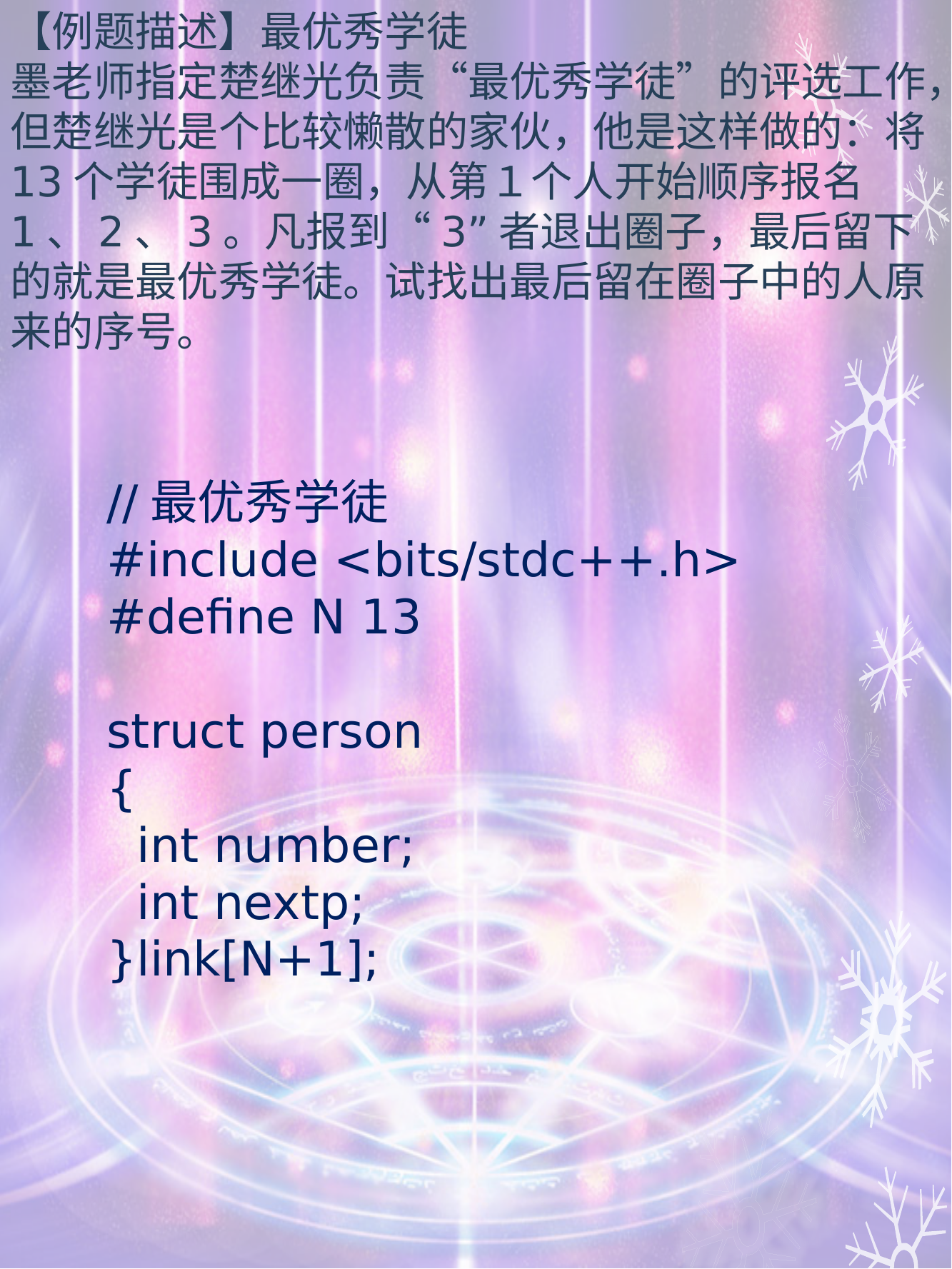

【例题描述】最优秀学徒
墨老师指定楚继光负责“最优秀学徒”的评选工作，但楚继光是个比较懒散的家伙，他是这样做的：将13个学徒围成一圈，从第１个人开始顺序报名1、2、3。凡报到“3”者退出圈子，最后留下的就是最优秀学徒。试找出最后留在圈子中的人原来的序号。
//最优秀学徒
#include <bits/stdc++.h>
#define N 13

struct person
{
  int number;
  int nextp;
}link[N+1];